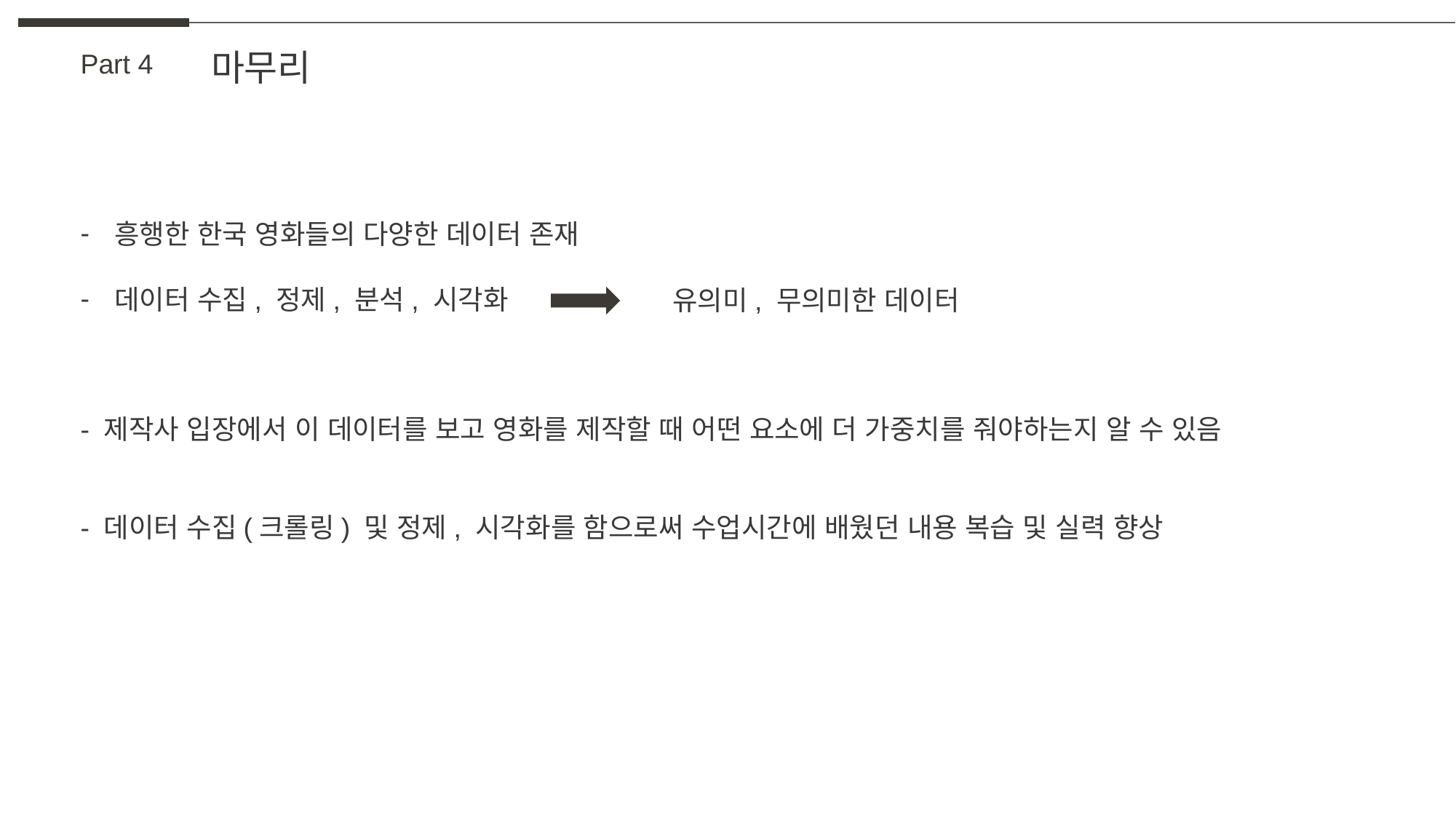

마무리
Part 4

흥행한 한국 영화들의 다양한 데이터 존재

데이터 수집, 정제, 분석, 시각화

유의미, 무의미한 데이터

- 제작사 입장에서 이 데이터를 보고 영화를 제작할 때 어떤 요소에 더 가중치를 줘야하는지 알 수 있음

- 데이터 수집(크롤링) 및 정제, 시각화를 함으로써 수업시간에 배웠던 내용 복습 및 실력 향상